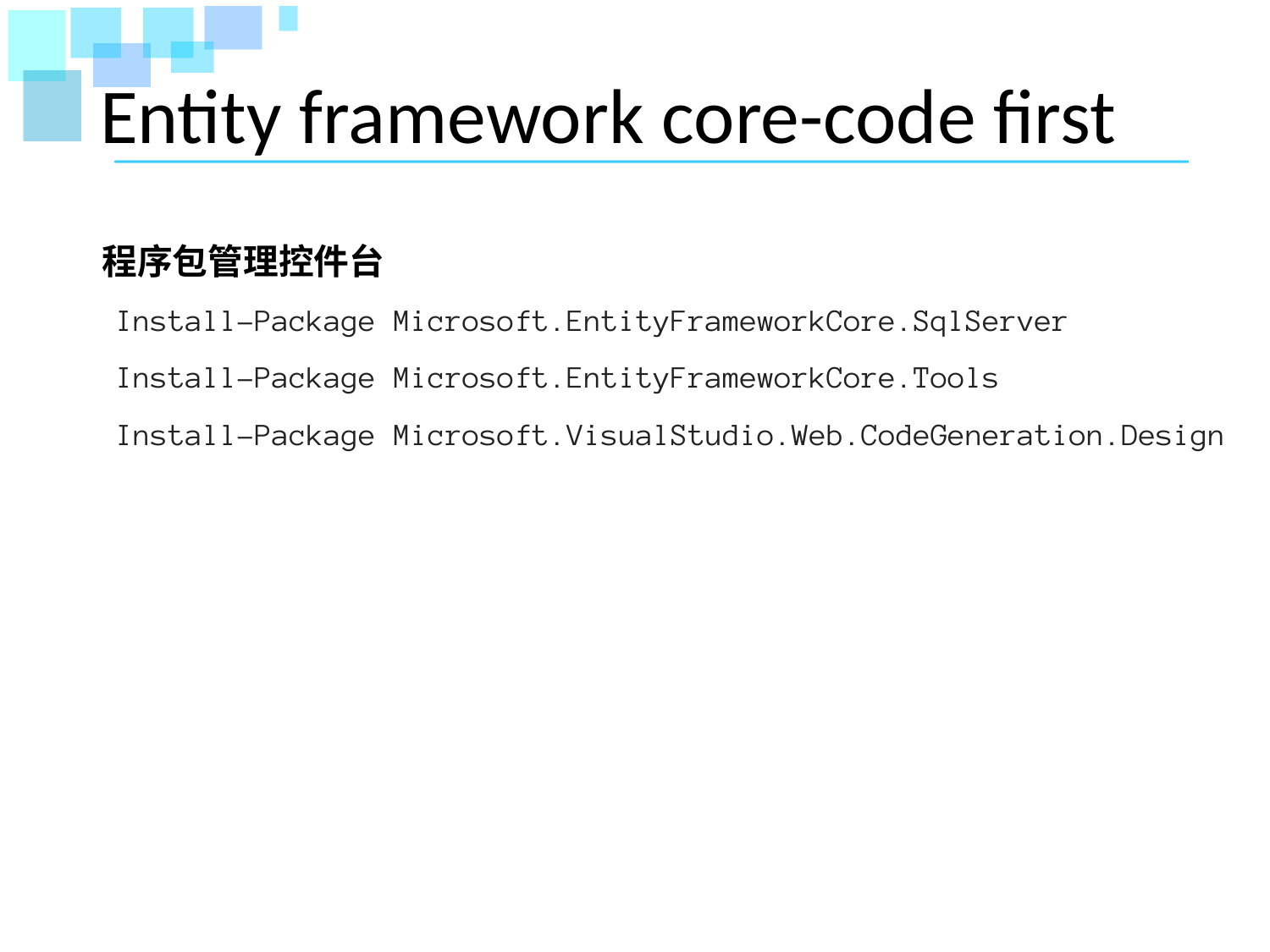

# Entity framework core-code first
程序包管理控件台
Install-Package Microsoft.EntityFrameworkCore.SqlServer
Install-Package Microsoft.EntityFrameworkCore.Tools
Install-Package Microsoft.VisualStudio.Web.CodeGeneration.Design